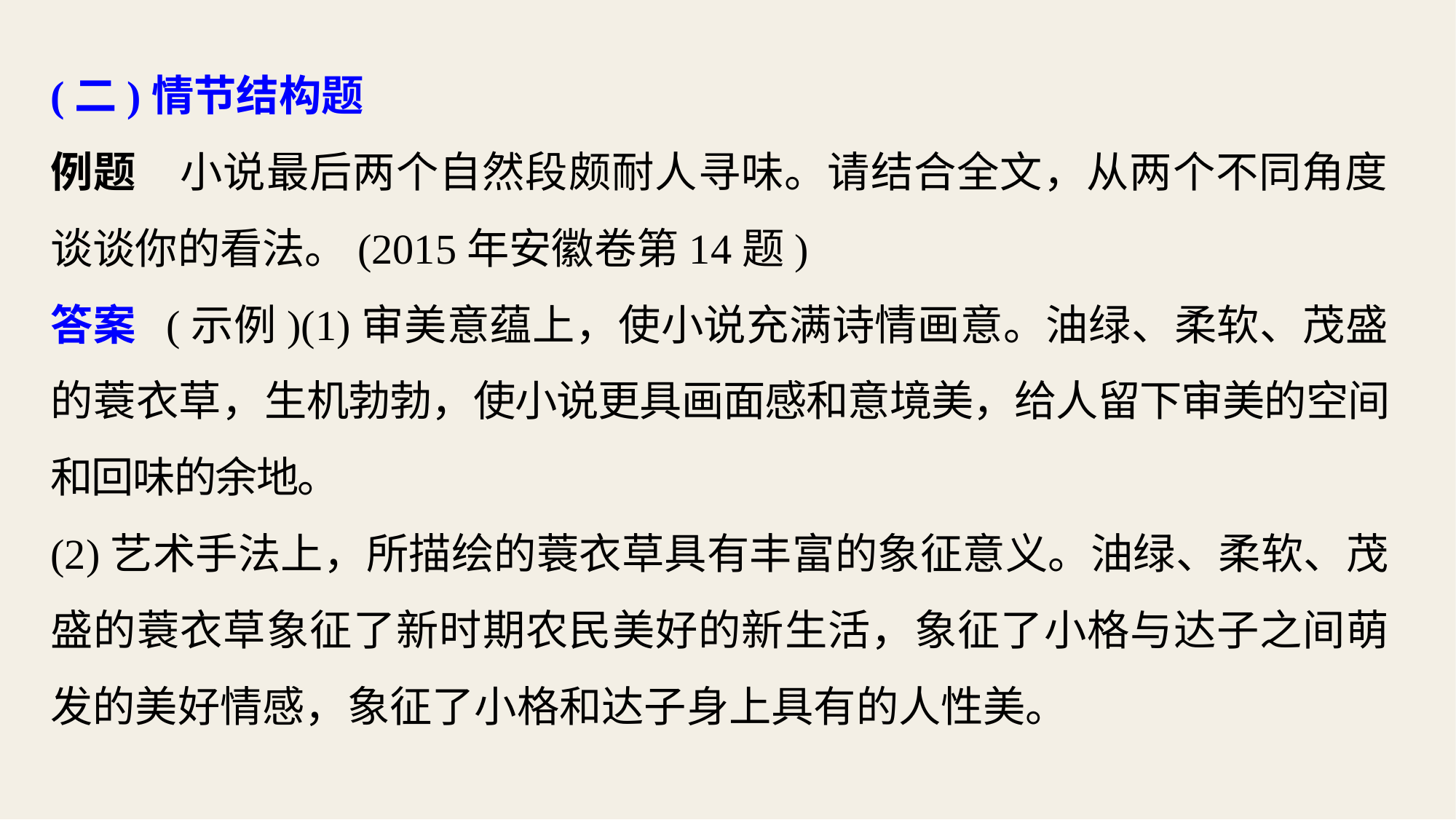

(二)情节结构题
例题　小说最后两个自然段颇耐人寻味。请结合全文，从两个不同角度谈谈你的看法。(2015年安徽卷第14题)
答案  (示例)(1)审美意蕴上，使小说充满诗情画意。油绿、柔软、茂盛的蓑衣草，生机勃勃，使小说更具画面感和意境美，给人留下审美的空间和回味的余地。
(2)艺术手法上，所描绘的蓑衣草具有丰富的象征意义。油绿、柔软、茂盛的蓑衣草象征了新时期农民美好的新生活，象征了小格与达子之间萌发的美好情感，象征了小格和达子身上具有的人性美。